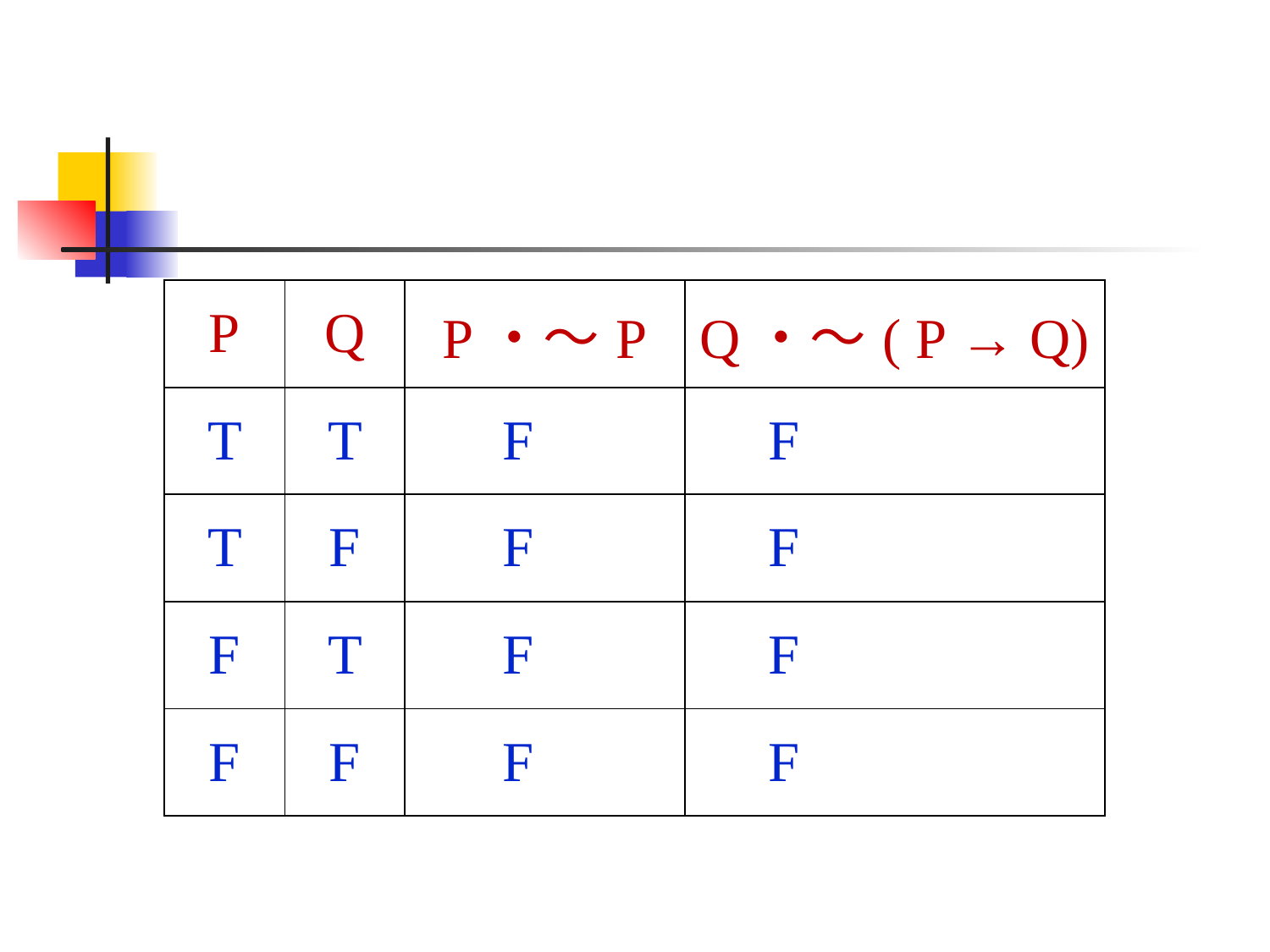

| P | Q | P・～P | Q・～( P → Q) |
| --- | --- | --- | --- |
| T | T | F | F |
| T | F | F | F |
| F | T | F | F |
| F | F | F | F |